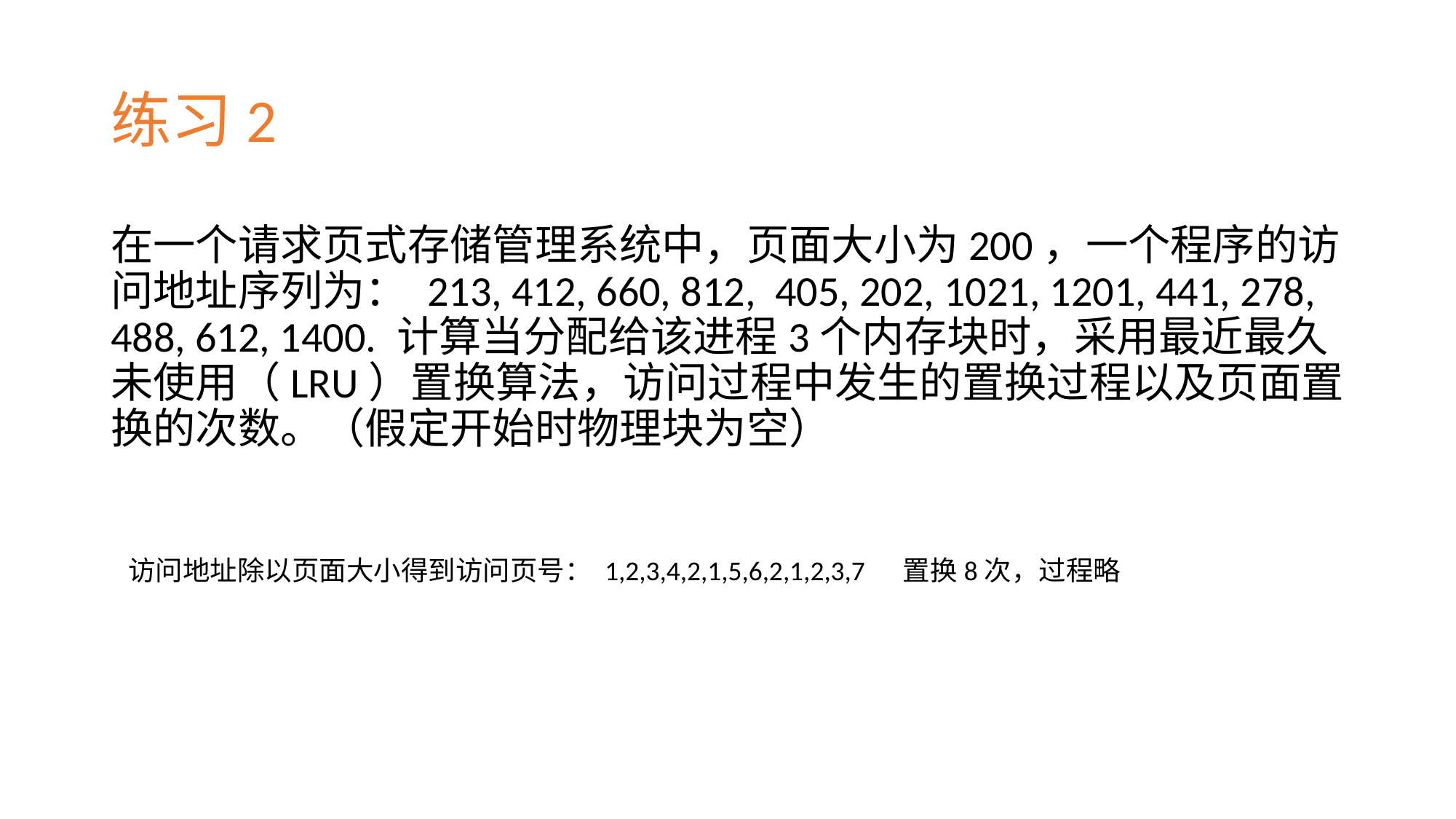

# 练习2
在一个请求页式存储管理系统中，页面大小为200，一个程序的访问地址序列为： 213, 412, 660, 812,  405, 202, 1021, 1201, 441, 278, 488, 612, 1400. 计算当分配给该进程3个内存块时，采用最近最久未使用（LRU）置换算法，访问过程中发生的置换过程以及页面置换的次数。（假定开始时物理块为空）
访问地址除以页面大小得到访问页号： 1,2,3,4,2,1,5,6,2,1,2,3,7     置换8次，过程略